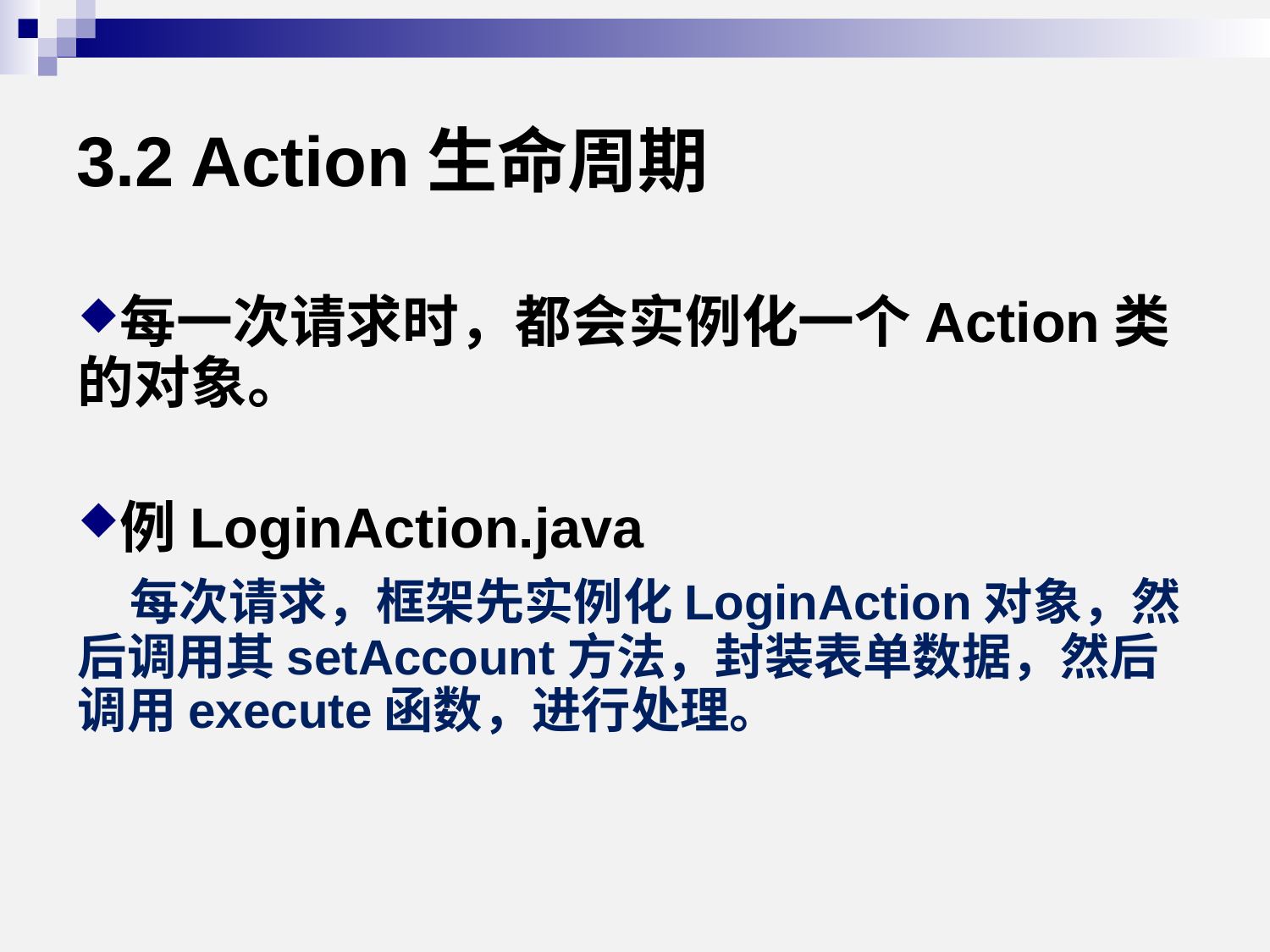

# 3.2 Action生命周期
每一次请求时，都会实例化一个Action类的对象。

例LoginAction.java
   每次请求，框架先实例化LoginAction对象，然后调用其setAccount方法，封装表单数据，然后调用execute函数，进行处理。
22